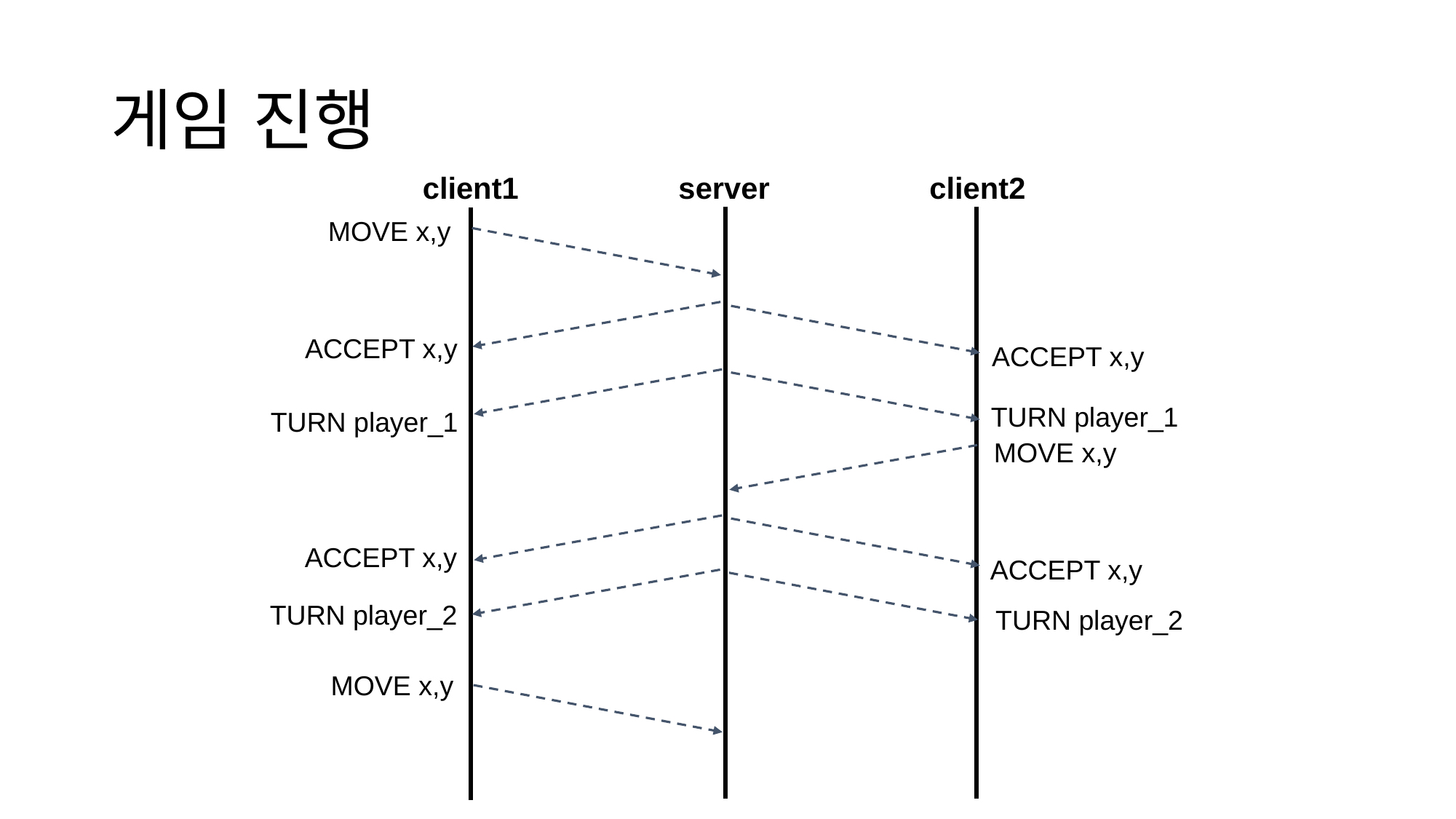

# 게임 진행
client1
server
client2
MOVE x,y
ACCEPT x,y
ACCEPT x,y
TURN player_1
TURN player_1
MOVE x,y
ACCEPT x,y
ACCEPT x,y
TURN player_2
TURN player_2
MOVE x,y